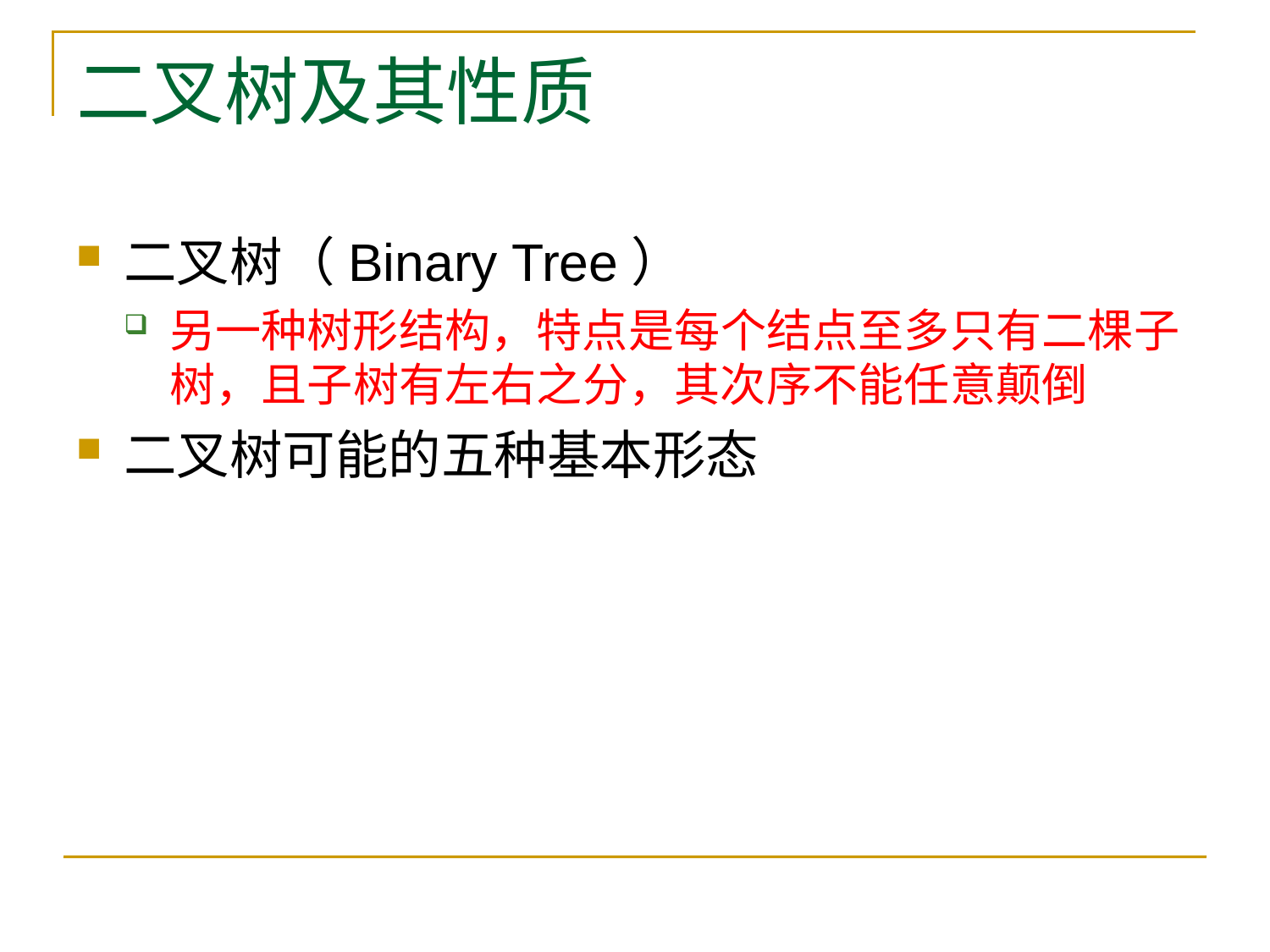

# 二叉树及其性质
二叉树（Binary Tree）
另一种树形结构，特点是每个结点至多只有二棵子树，且子树有左右之分，其次序不能任意颠倒
二叉树可能的五种基本形态